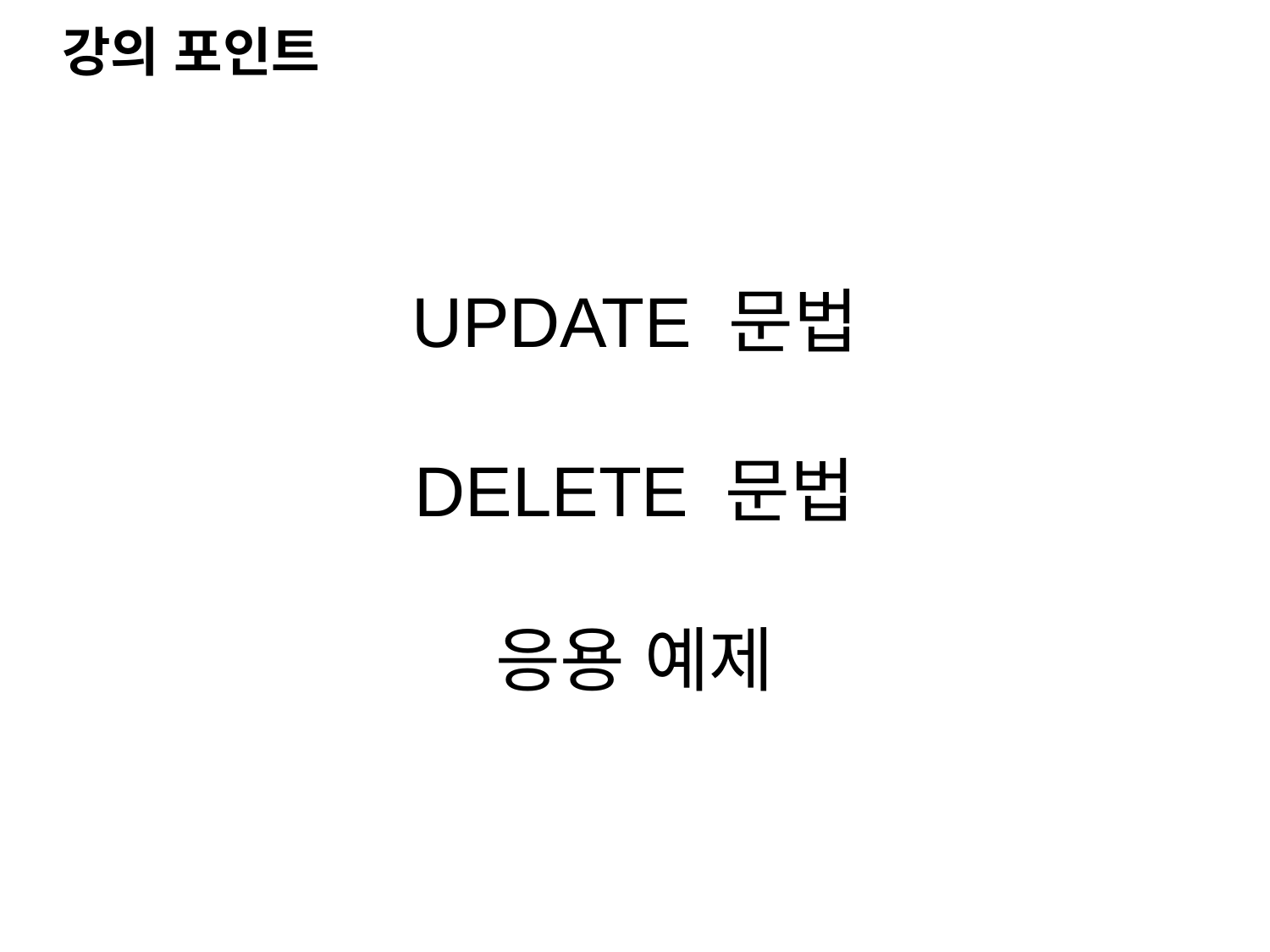

강의 포인트

UPDATE 문법

DELETE 문법

응용 예제